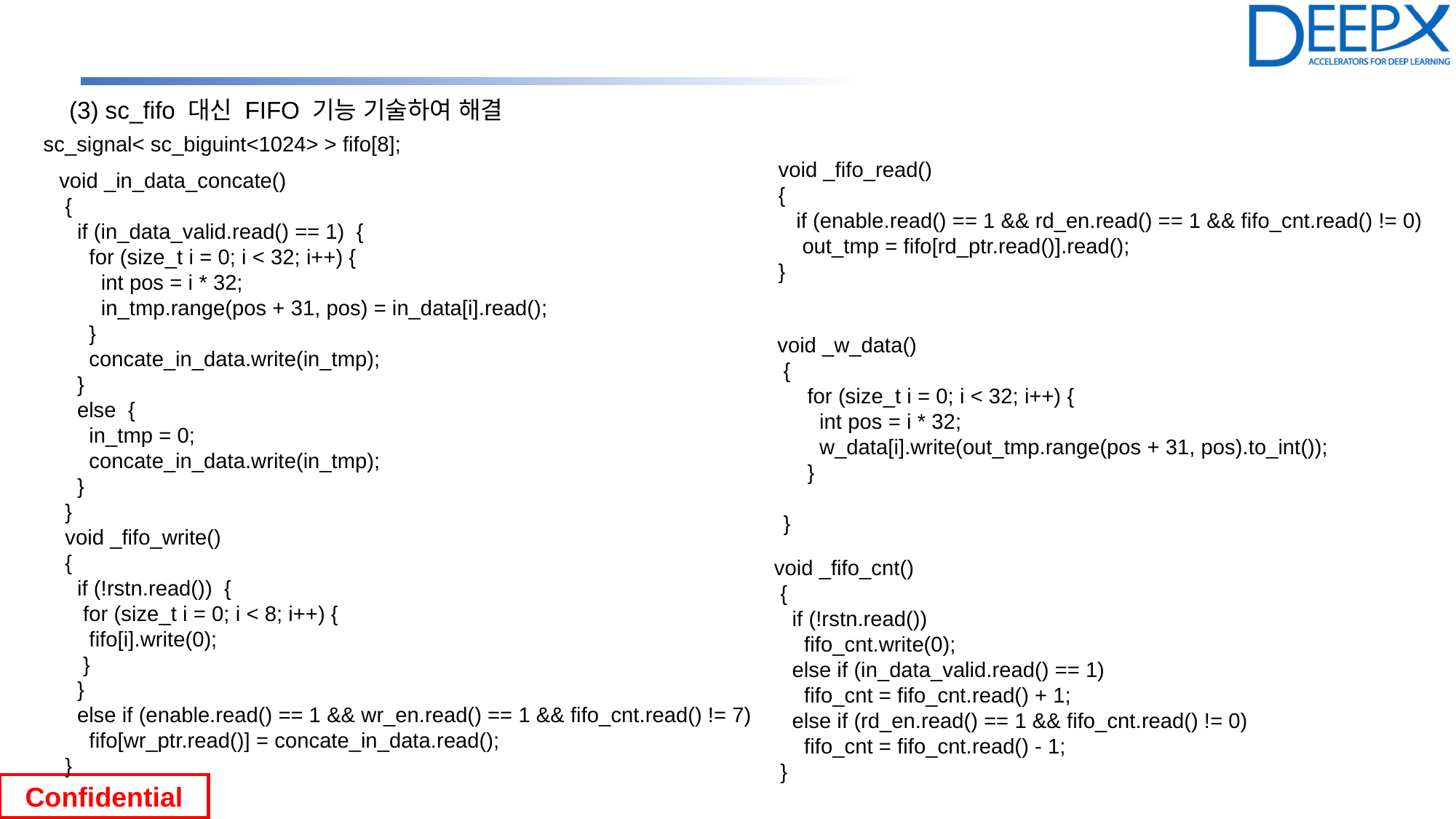

(3) sc_fifo 대신 FIFO 기능 기술하여 해결
sc_signal< sc_biguint<1024> > fifo[8];

  void _fifo_read()
  {
     if (enable.read() == 1 && rd_en.read() == 1 && fifo_cnt.read() != 0)
      out_tmp = fifo[rd_ptr.read()].read();
  }
 void _in_data_concate()
  {
    if (in_data_valid.read() == 1)  {
      for (size_t i = 0; i < 32; i++) {
        int pos = i * 32;
        in_tmp.range(pos + 31, pos) = in_data[i].read();
      }
      concate_in_data.write(in_tmp);
    }
    else  {
      in_tmp = 0;
      concate_in_data.write(in_tmp);
    }
  }
  void _fifo_write()
  {
    if (!rstn.read())  {
     for (size_t i = 0; i < 8; i++) {
      fifo[i].write(0);
     }
    }
    else if (enable.read() == 1 && wr_en.read() == 1 && fifo_cnt.read() != 7)
      fifo[wr_ptr.read()] = concate_in_data.read();
  }

 void _w_data()
  {
      for (size_t i = 0; i < 32; i++) {
        int pos = i * 32;
        w_data[i].write(out_tmp.range(pos + 31, pos).to_int());
      }

  }
 void _fifo_cnt()
  {
    if (!rstn.read())
      fifo_cnt.write(0);
    else if (in_data_valid.read() == 1)
      fifo_cnt = fifo_cnt.read() + 1;
    else if (rd_en.read() == 1 && fifo_cnt.read() != 0)
      fifo_cnt = fifo_cnt.read() - 1;
  }